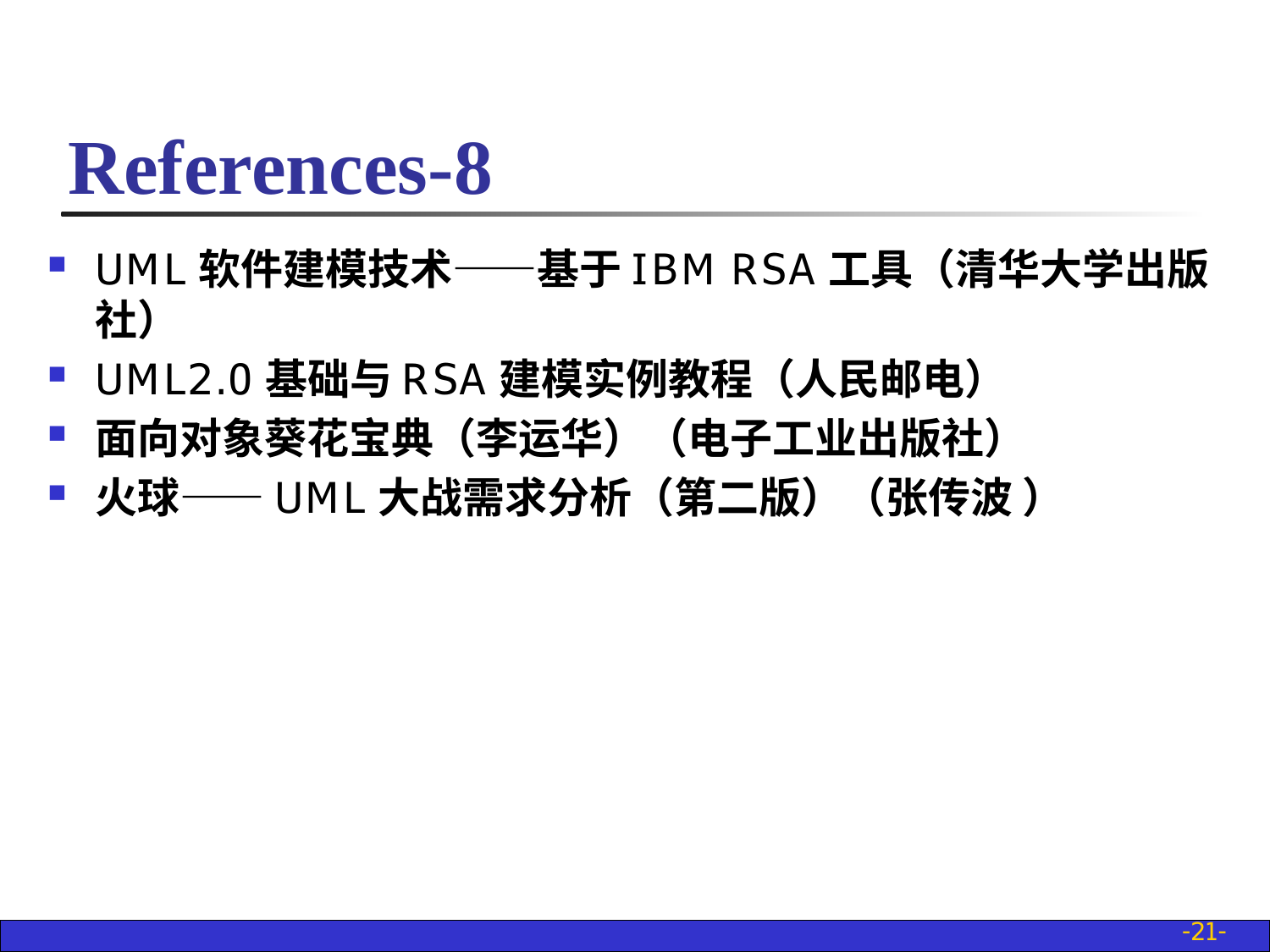

# References-8
UML软件建模技术——基于IBM RSA工具（清华大学出版社）
UML2.0基础与RSA建模实例教程（人民邮电）
面向对象葵花宝典（李运华）（电子工业出版社）
火球——UML大战需求分析（第二版）（张传波 ）

-21-